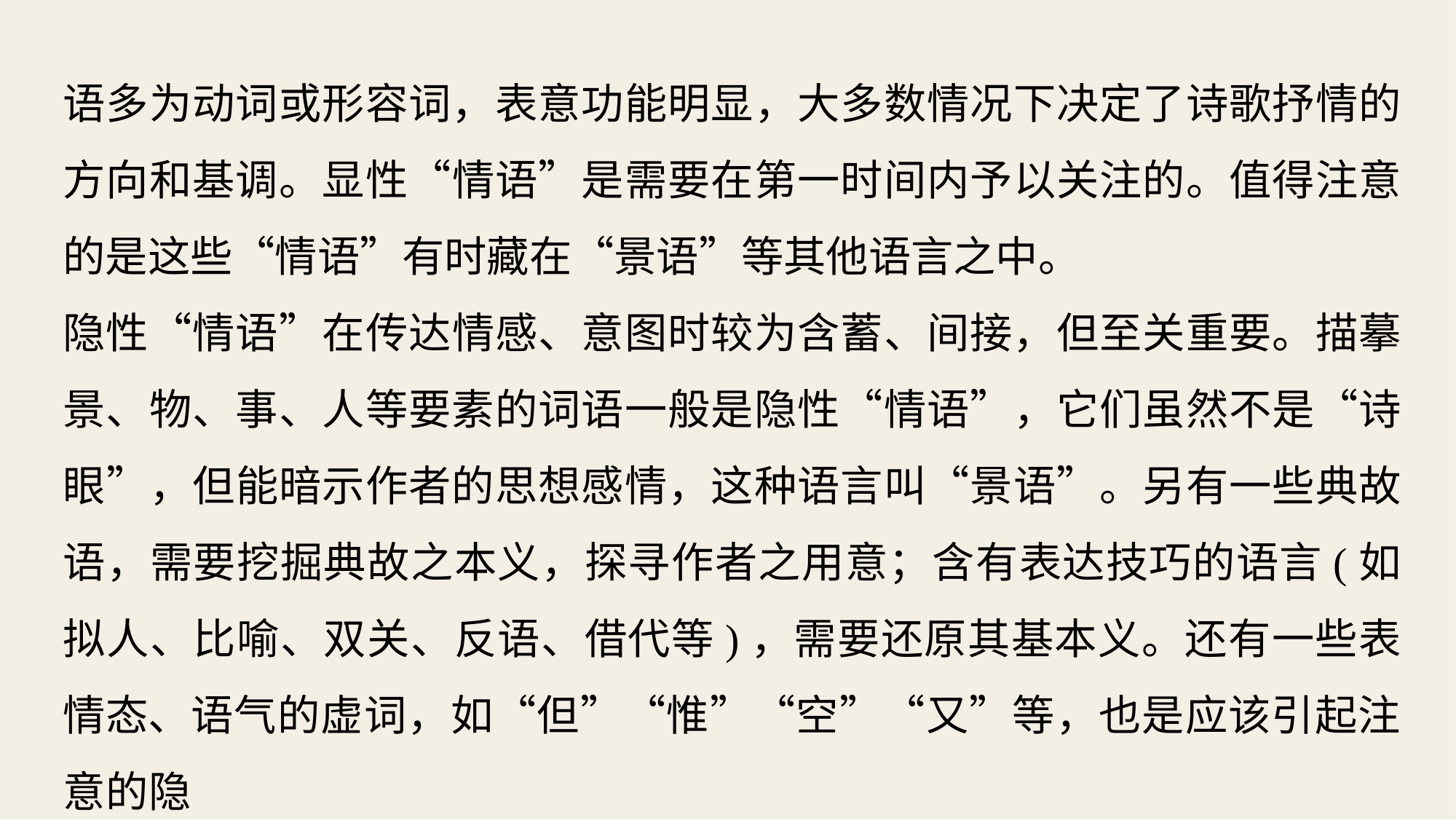

语多为动词或形容词，表意功能明显，大多数情况下决定了诗歌抒情的方向和基调。显性“情语”是需要在第一时间内予以关注的。值得注意的是这些“情语”有时藏在“景语”等其他语言之中。
隐性“情语”在传达情感、意图时较为含蓄、间接，但至关重要。描摹景、物、事、人等要素的词语一般是隐性“情语”，它们虽然不是“诗眼”，但能暗示作者的思想感情，这种语言叫“景语”。另有一些典故语，需要挖掘典故之本义，探寻作者之用意；含有表达技巧的语言(如拟人、比喻、双关、反语、借代等)，需要还原其基本义。还有一些表情态、语气的虚词，如“但”“惟”“空”“又”等，也是应该引起注意的隐